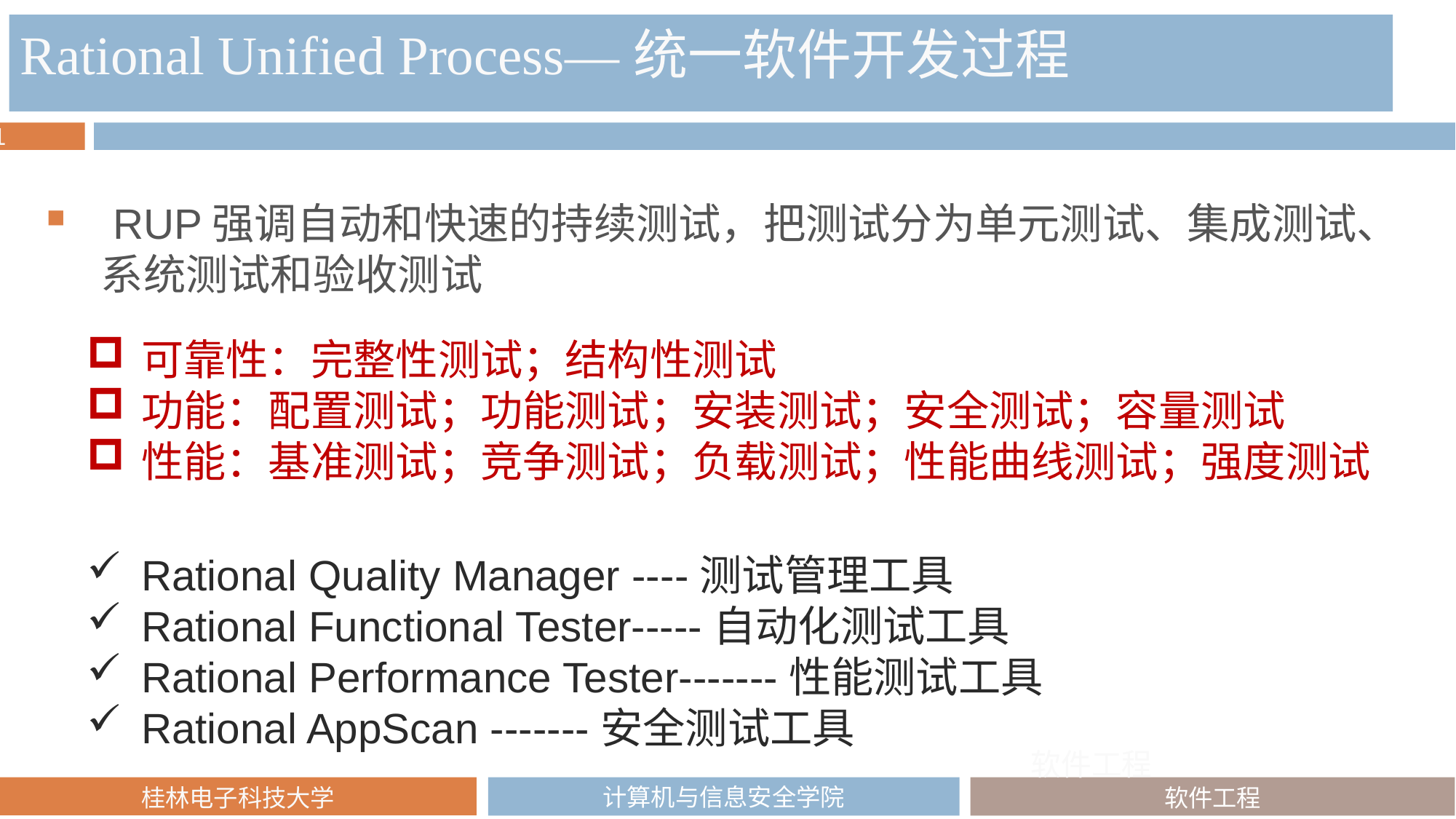

Rational Unified Process—统一软件开发过程
 RUP强调自动和快速的持续测试，把测试分为单元测试、集成测试、系统测试和验收测试
可靠性：完整性测试；结构性测试
功能：配置测试；功能测试；安装测试；安全测试；容量测试
性能：基准测试；竞争测试；负载测试；性能曲线测试；强度测试
Rational Quality Manager ----测试管理工具
Rational Functional Tester-----自动化测试工具
Rational Performance Tester-------性能测试工具
Rational AppScan -------安全测试工具
软件工程